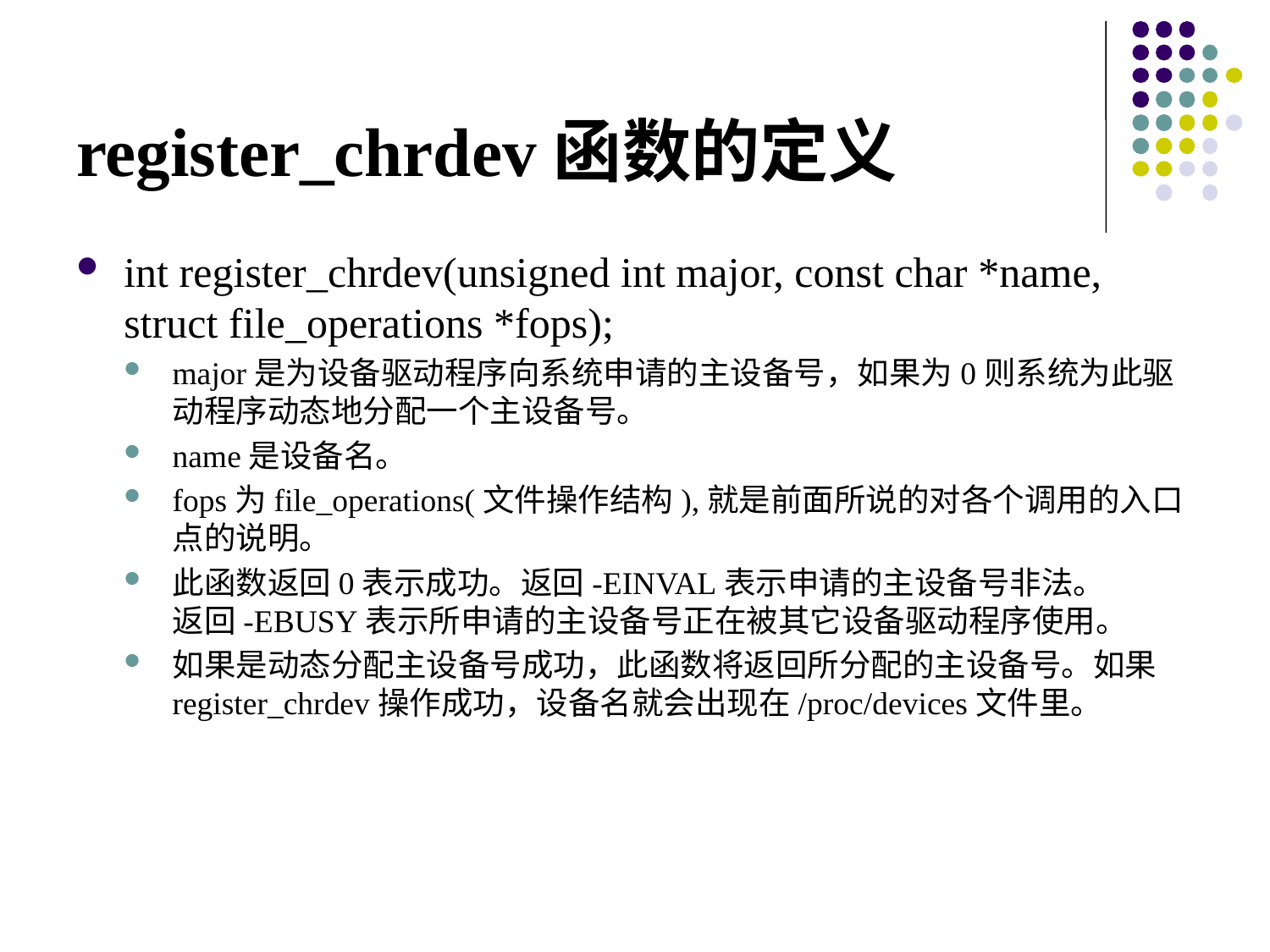

# register_chrdev函数的定义
int register_chrdev(unsigned int major, const char *name,  struct file_operations *fops);
major是为设备驱动程序向系统申请的主设备号，如果为0则系统为此驱动程序动态地分配一个主设备号。
name是设备名。
fops为file_operations(文件操作结构),就是前面所说的对各个调用的入口点的说明。
此函数返回0表示成功。返回-EINVAL表示申请的主设备号非法。           返回-EBUSY表示所申请的主设备号正在被其它设备驱动程序使用。
如果是动态分配主设备号成功，此函数将返回所分配的主设备号。如果register_chrdev操作成功，设备名就会出现在/proc/devices文件里。